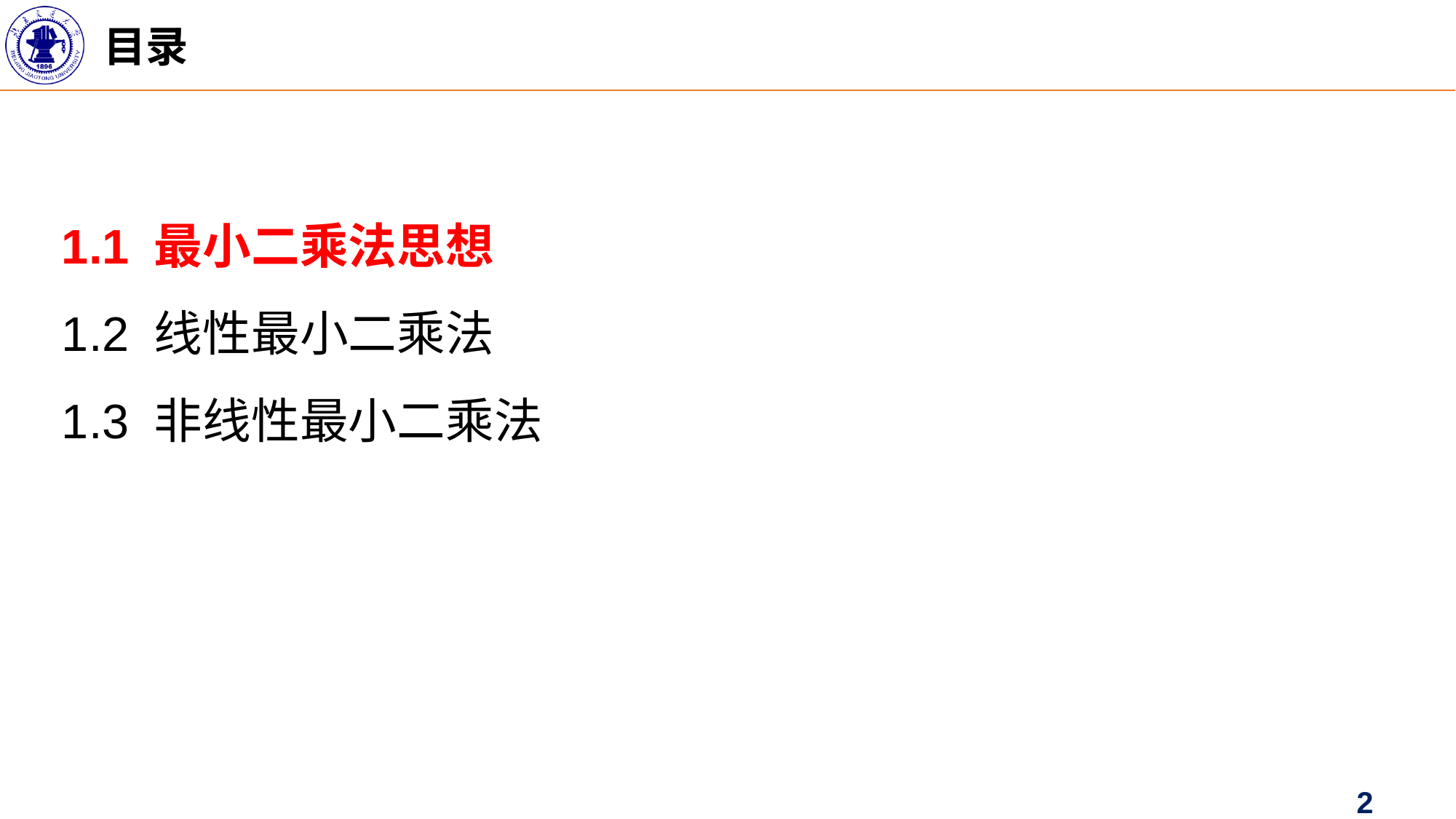

目录

1.1 最小二乘法思想
1.2 线性最小二乘法
1.3 非线性最小二乘法